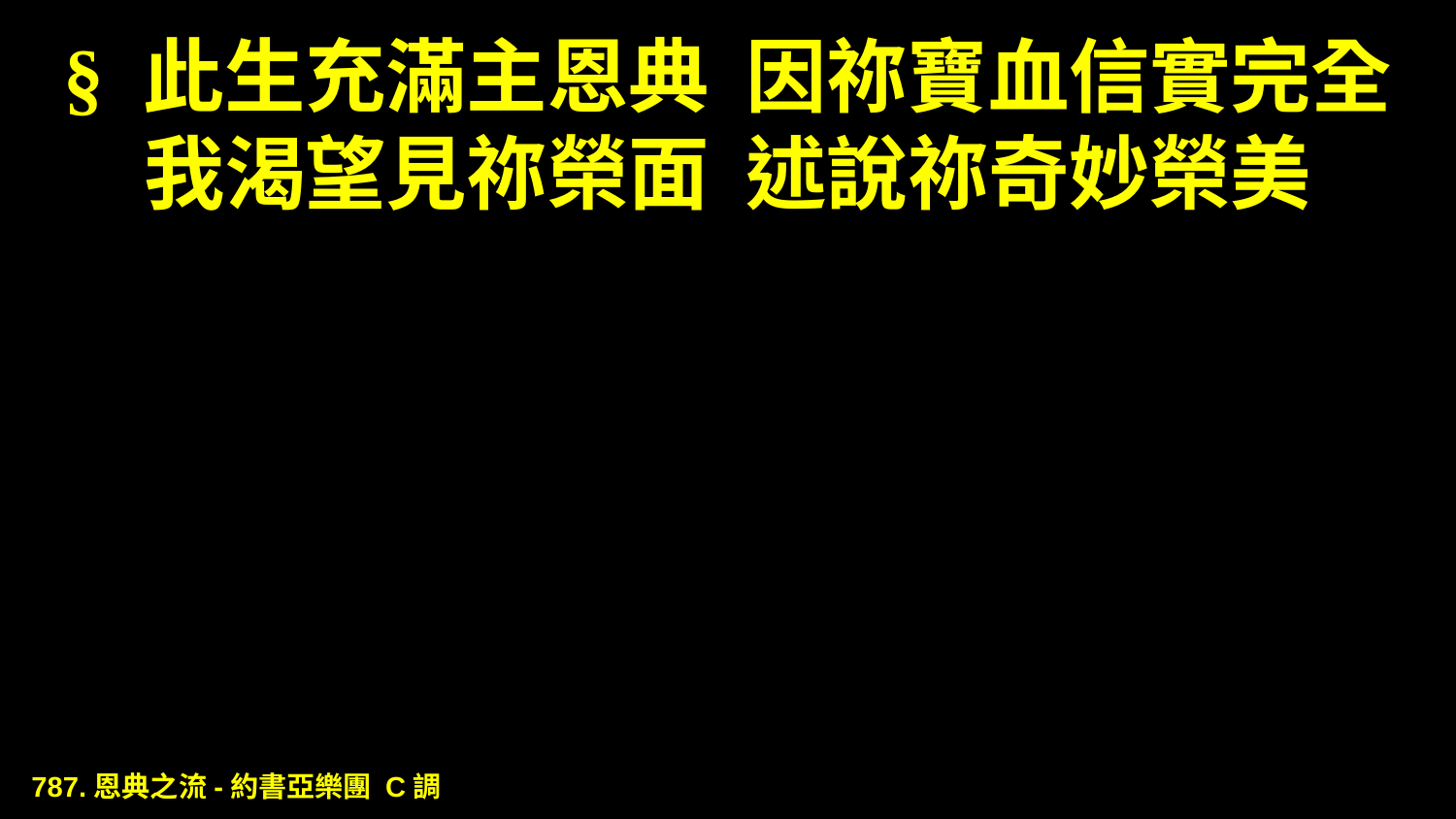

# § 此生充滿主恩典  因祢寶血信實完全 我渴望見祢榮面  述說祢奇妙榮美
787.恩典之流-約書亞樂團 C調